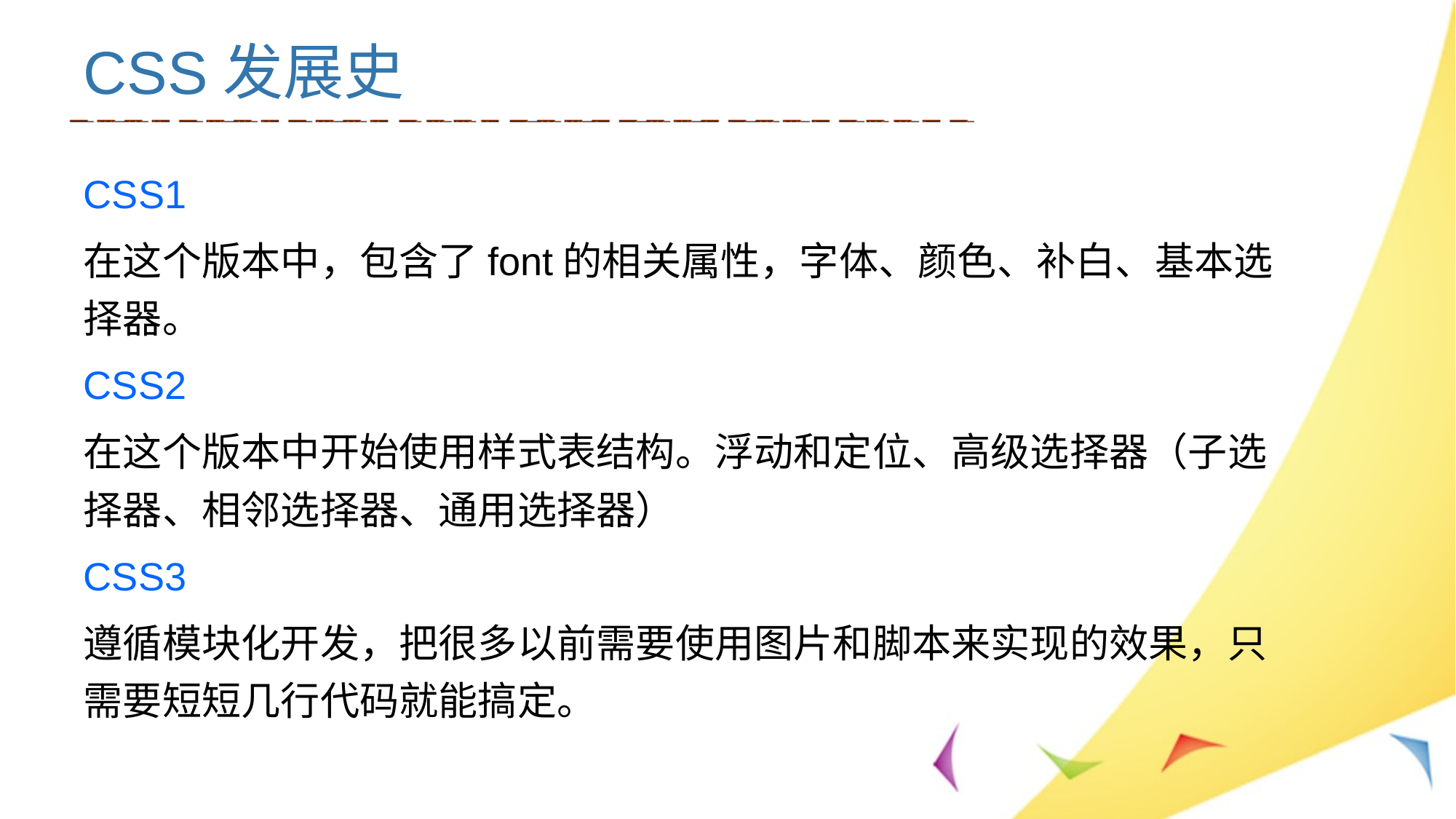

# CSS发展史
CSS1
在这个版本中，包含了font的相关属性，字体、颜色、补白、基本选择器。
CSS2
在这个版本中开始使用样式表结构。浮动和定位、高级选择器（子选择器、相邻选择器、通用选择器）
CSS3
遵循模块化开发，把很多以前需要使用图片和脚本来实现的效果，只需要短短几行代码就能搞定。